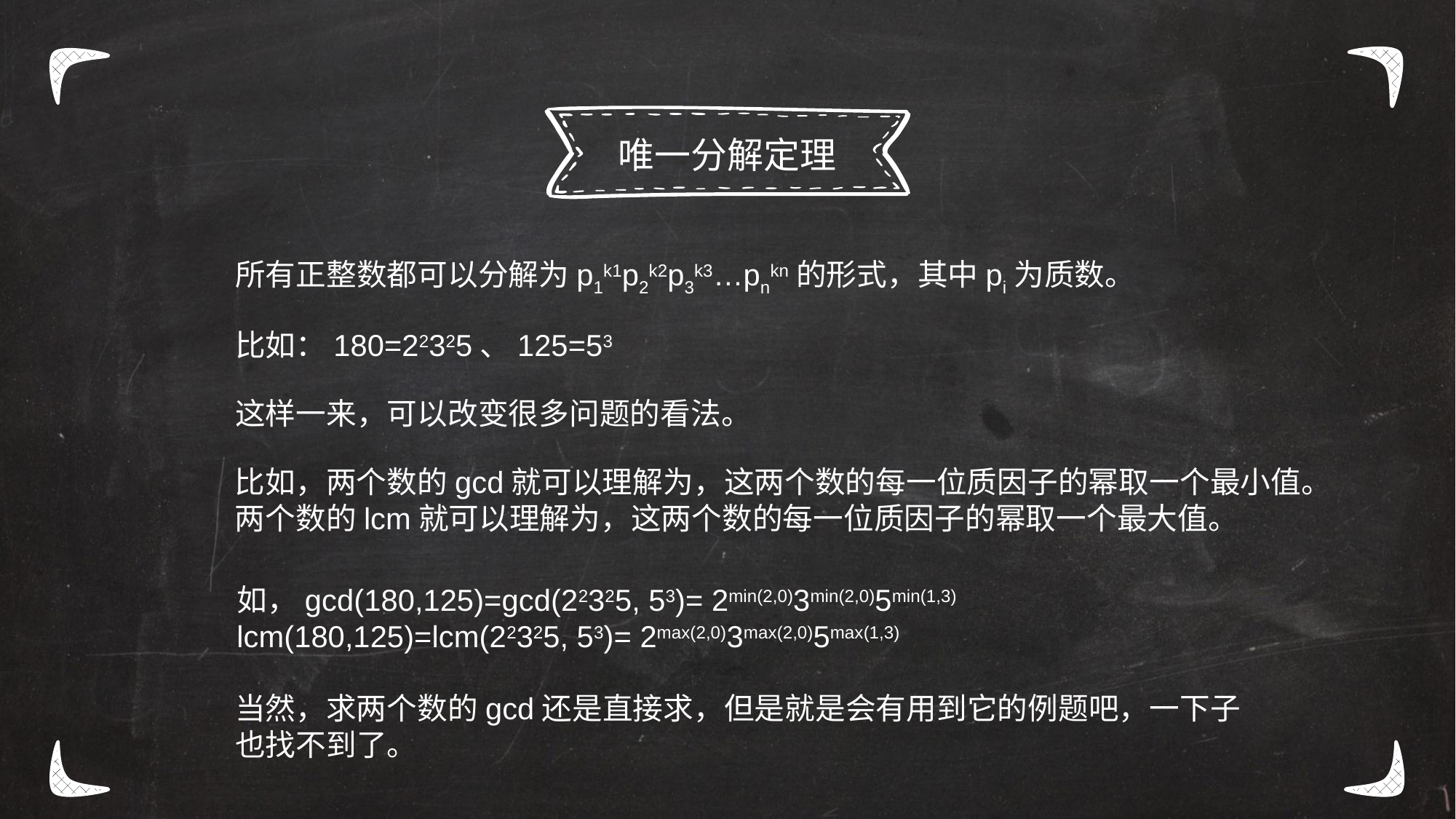

唯一分解定理
所有正整数都可以分解为p1k1p2k2p3k3…pnkn的形式，其中pi为质数。
比如：180=22325、125=53
这样一来，可以改变很多问题的看法。
比如，两个数的gcd就可以理解为，这两个数的每一位质因子的幂取一个最小值。
两个数的lcm就可以理解为，这两个数的每一位质因子的幂取一个最大值。
如，gcd(180,125)=gcd(22325, 53)= 2min(2,0)3min(2,0)5min(1,3)
lcm(180,125)=lcm(22325, 53)= 2max(2,0)3max(2,0)5max(1,3)
当然，求两个数的gcd还是直接求，但是就是会有用到它的例题吧，一下子也找不到了。